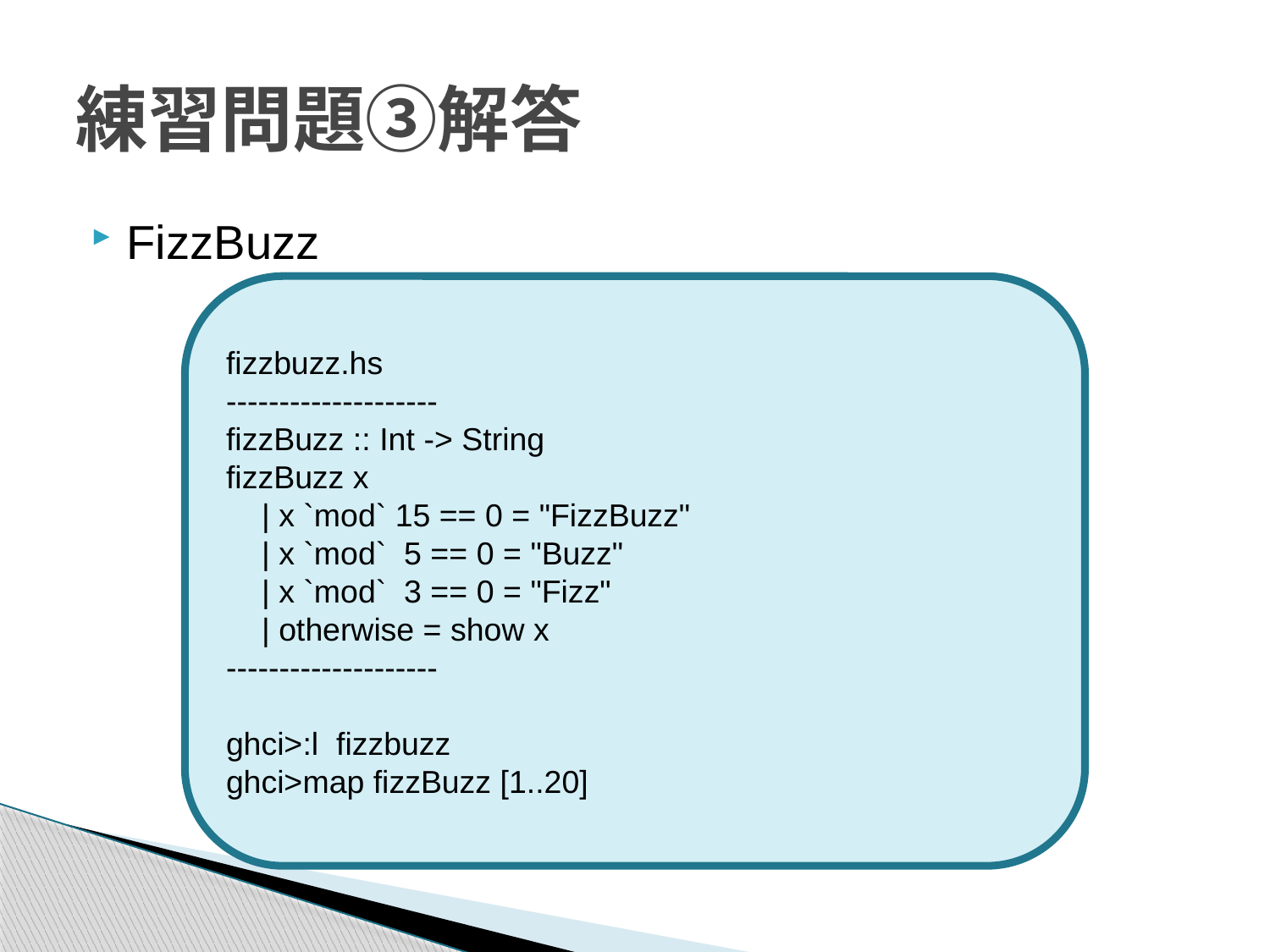

# 練習問題③解答
FizzBuzz
fizzbuzz.hs
--------------------
fizzBuzz :: Int -> String
fizzBuzz x
    | x `mod` 15 == 0 = "FizzBuzz"
    | x `mod`  5 == 0 = "Buzz"
    | x `mod`  3 == 0 = "Fizz"
    | otherwise = show x
--------------------

ghci>:l  fizzbuzz
ghci>map fizzBuzz [1..20]